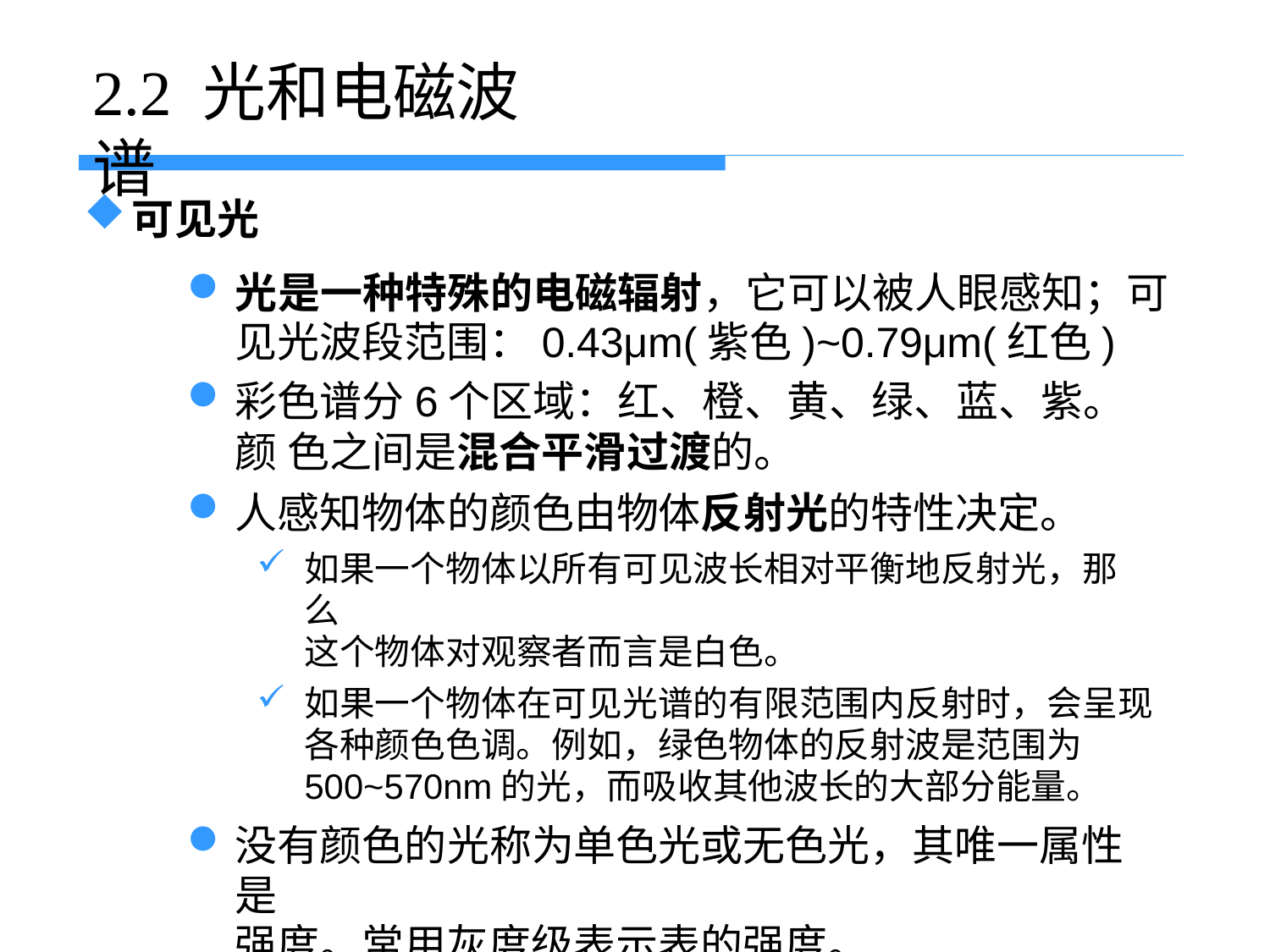

# 2.2 光和电磁波谱
可见光
光是一种特殊的电磁辐射，它可以被人眼感知；可 见光波段范围：0.43μm(紫色)~0.79μm(红色)
彩色谱分6个区域：红、橙、黄、绿、蓝、紫。颜 色之间是混合平滑过渡的。
人感知物体的颜色由物体反射光的特性决定。
如果一个物体以所有可见波长相对平衡地反射光，那么
这个物体对观察者而言是白色。
如果一个物体在可见光谱的有限范围内反射时，会呈现 各种颜色色调。例如，绿色物体的反射波是范围为 500~570nm的光，而吸收其他波长的大部分能量。
没有颜色的光称为单色光或无色光，其唯一属性是
强度。常用灰度级表示表的强度。